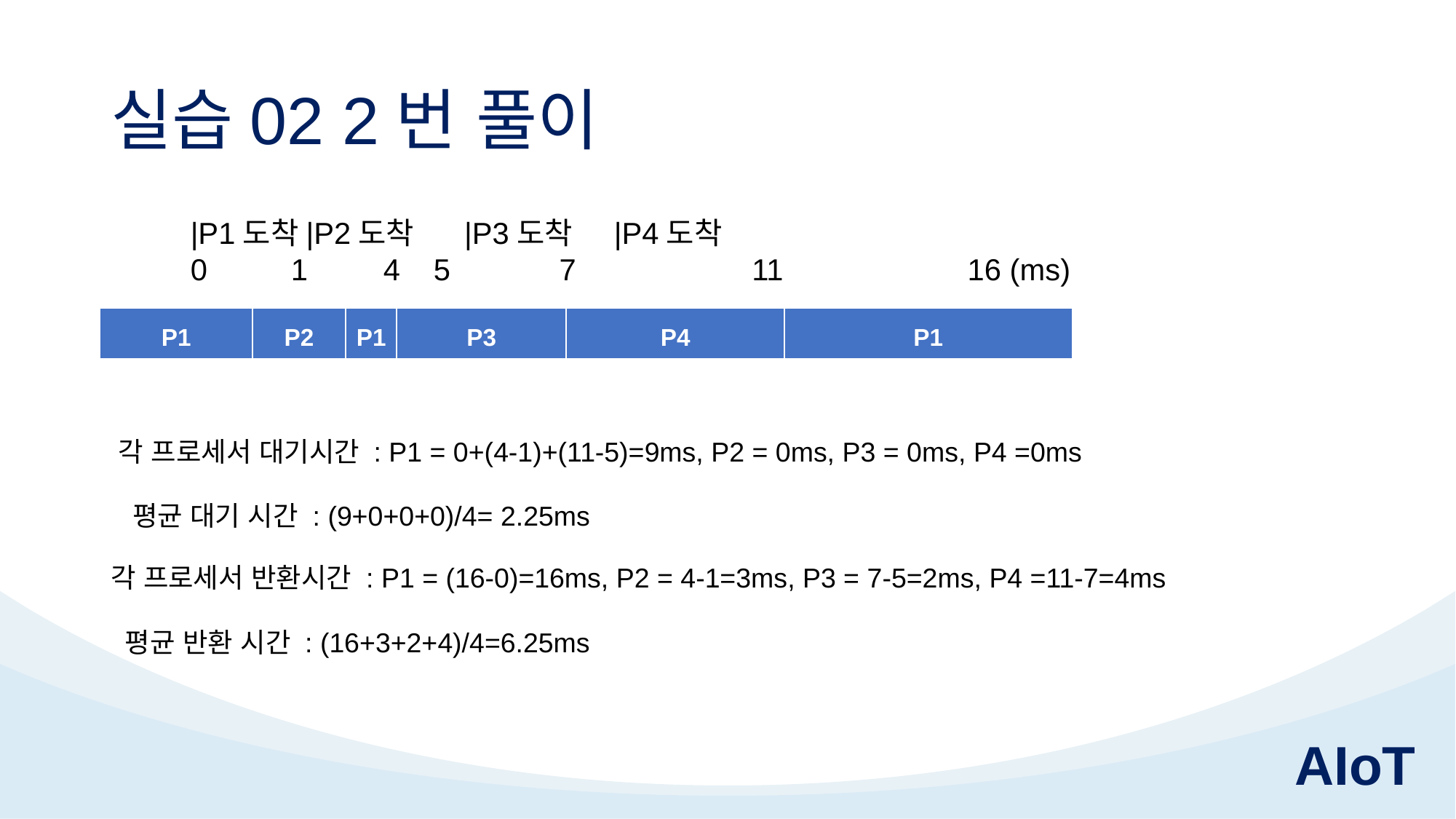

# 실습02 2번 풀이
|P1도착|P2도착     |P3도착    |P4도착
0          1         4    5             7                     11                      16 (ms)
| P1 | P2 | P1 | P3 | P4 | P1 |
| --- | --- | --- | --- | --- | --- |
각 프로세서 대기시간 : P1 = 0+(4-1)+(11-5)=9ms, P2 = 0ms, P3 = 0ms, P4 =0ms
 평균 대기 시간 : (9+0+0+0)/4= 2.25ms
각 프로세서 반환시간 : P1 = (16-0)=16ms, P2 = 4-1=3ms, P3 = 7-5=2ms, P4 =11-7=4ms
 평균 반환 시간 : (16+3+2+4)/4=6.25ms